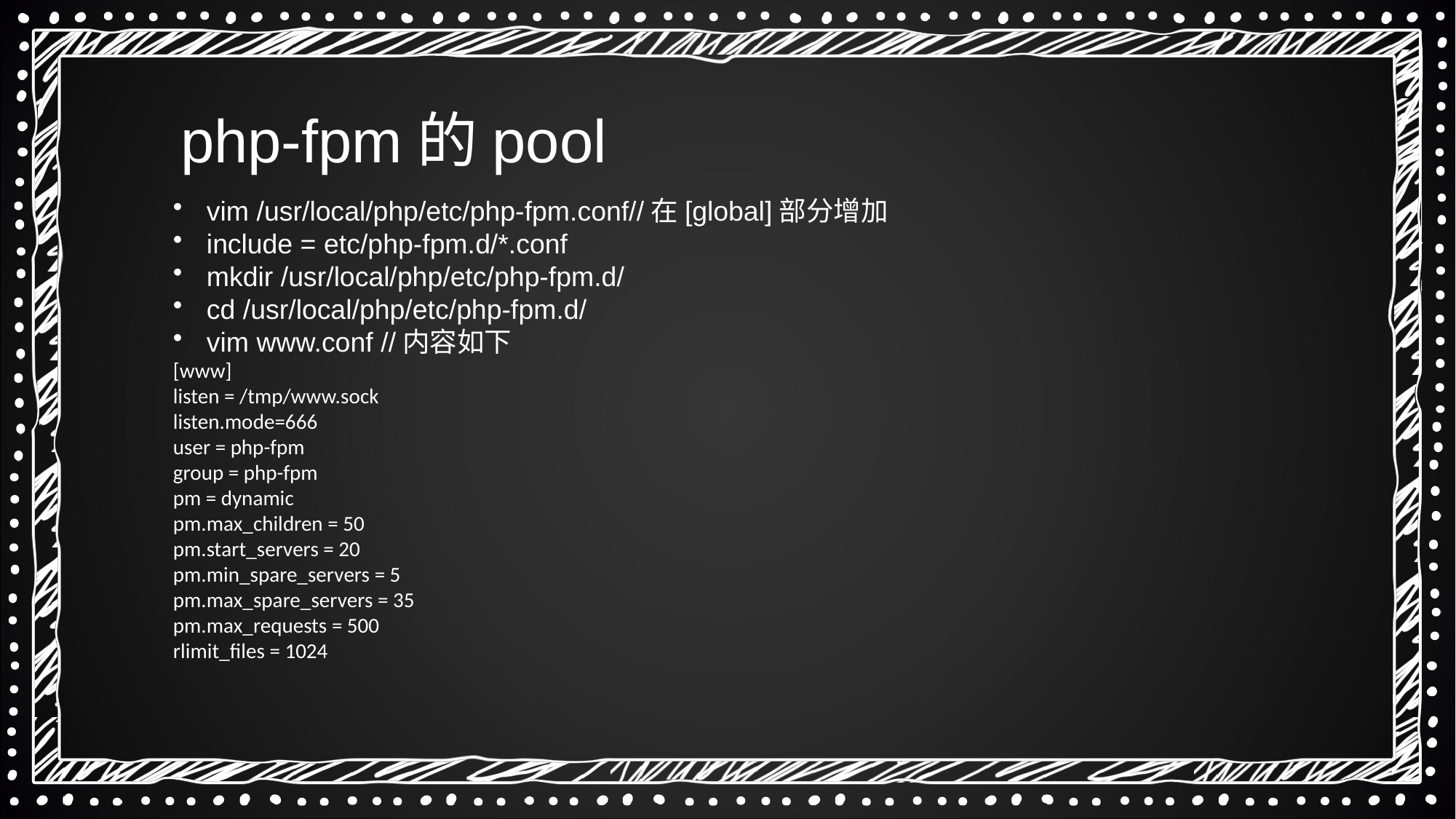

php-fpm的pool
 vim /usr/local/php/etc/php-fpm.conf//在[global]部分增加
 include = etc/php-fpm.d/*.conf
 mkdir /usr/local/php/etc/php-fpm.d/
 cd /usr/local/php/etc/php-fpm.d/
 vim www.conf //内容如下
[www]
listen = /tmp/www.sock
listen.mode=666
user = php-fpm
group = php-fpm
pm = dynamic
pm.max_children = 50
pm.start_servers = 20
pm.min_spare_servers = 5
pm.max_spare_servers = 35
pm.max_requests = 500
rlimit_files = 1024